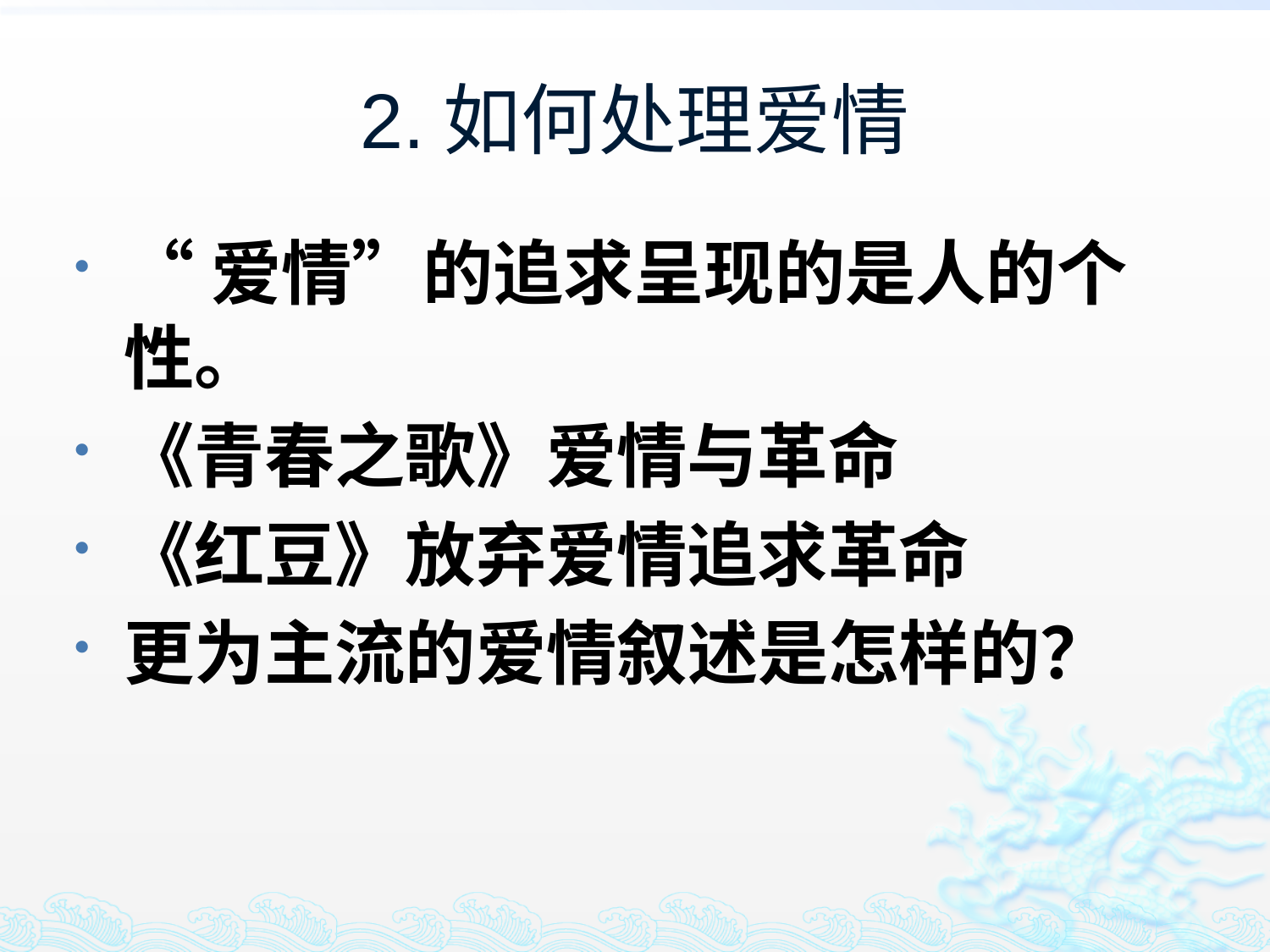

# 2.如何处理爱情
“爱情”的追求呈现的是人的个性。
《青春之歌》爱情与革命
《红豆》放弃爱情追求革命
更为主流的爱情叙述是怎样的？